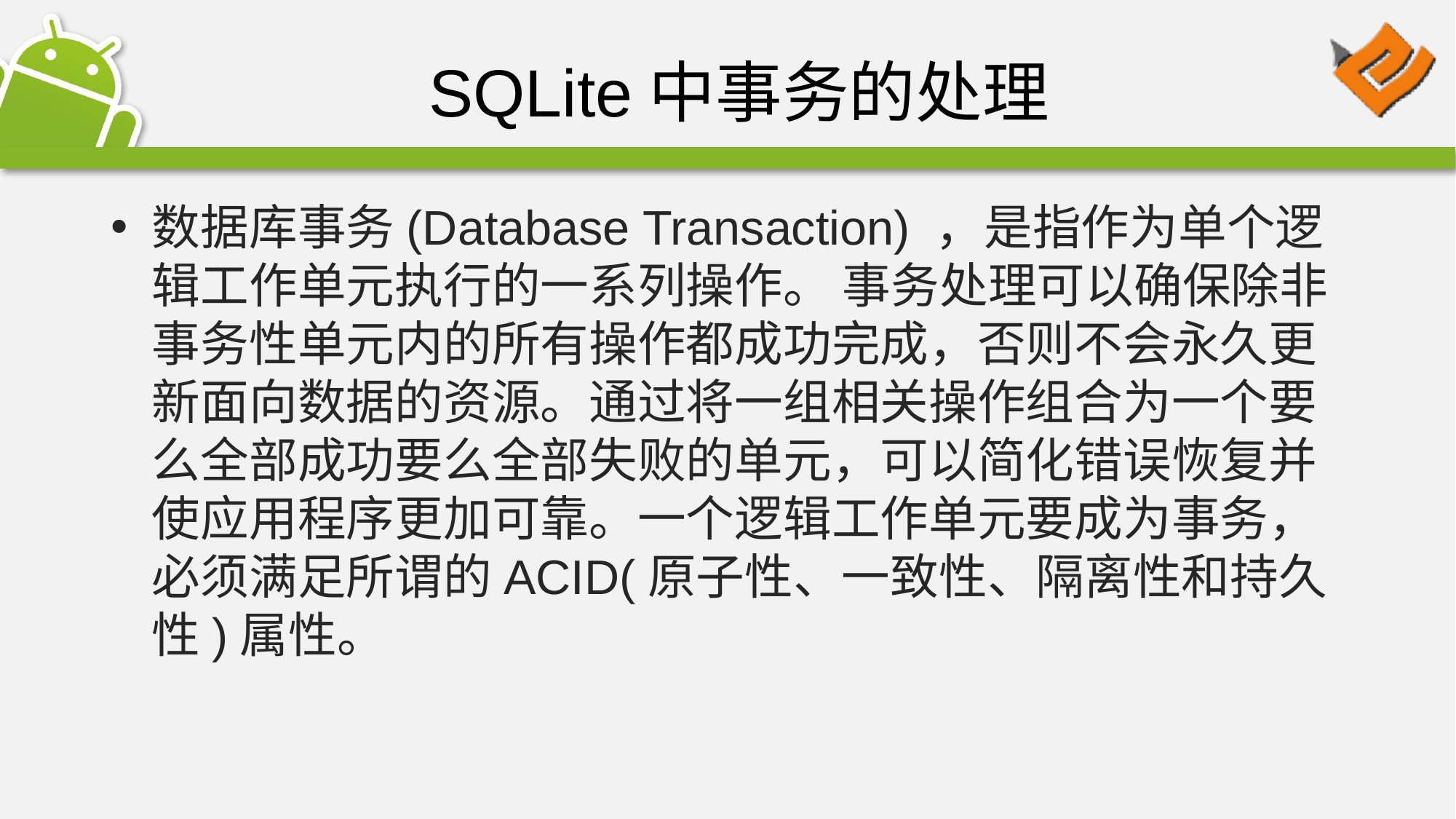

# SQLite中事务的处理
数据库事务(Database Transaction) ，是指作为单个逻辑工作单元执行的一系列操作。 事务处理可以确保除非事务性单元内的所有操作都成功完成，否则不会永久更新面向数据的资源。通过将一组相关操作组合为一个要么全部成功要么全部失败的单元，可以简化错误恢复并使应用程序更加可靠。一个逻辑工作单元要成为事务，必须满足所谓的ACID(原子性、一致性、隔离性和持久性)属性。